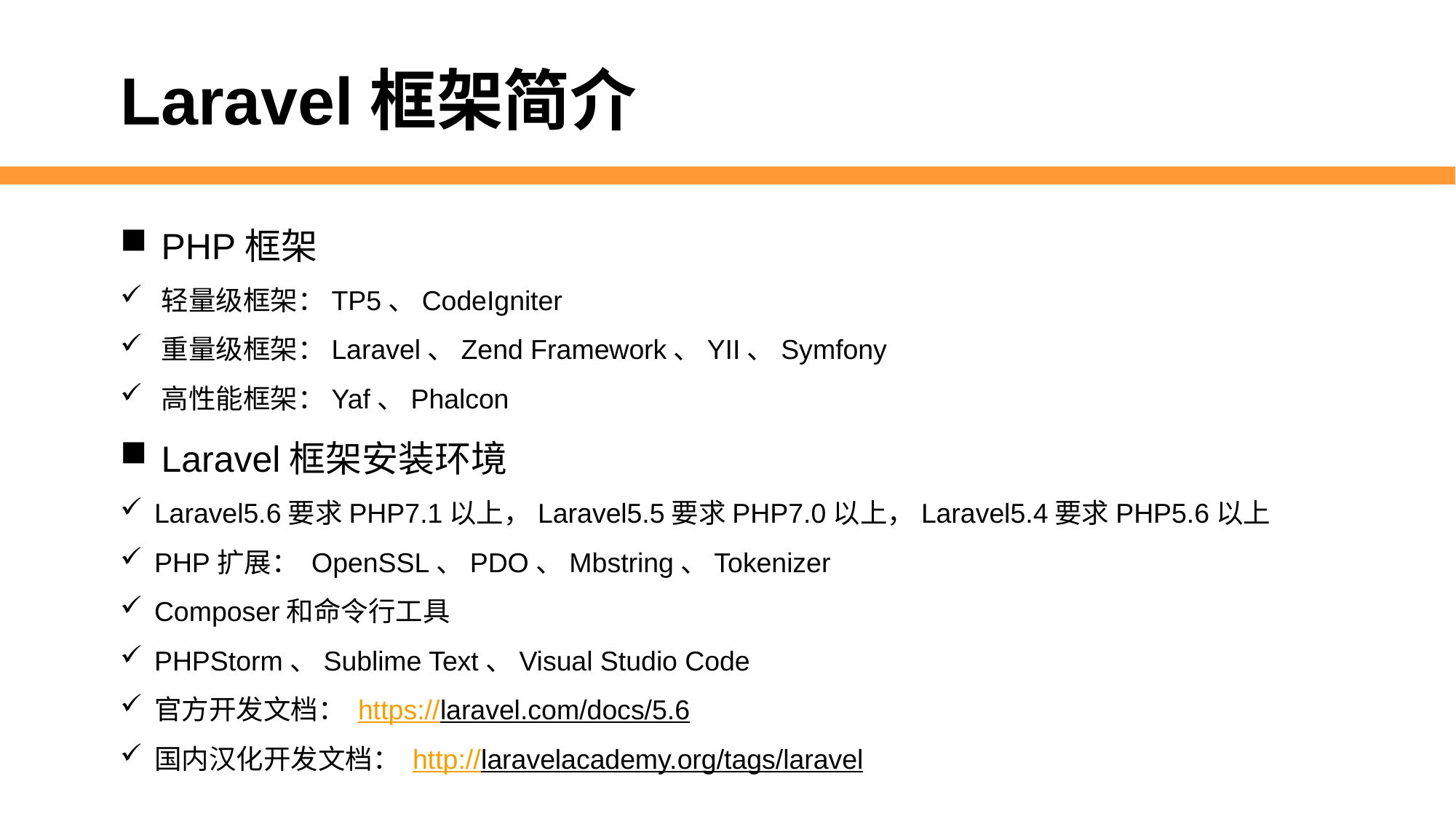

Laravel框架简介
PHP框架
轻量级框架：TP5、CodeIgniter
重量级框架：Laravel、Zend Framework、YII、Symfony
高性能框架：Yaf、Phalcon
Laravel框架安装环境
Laravel5.6要求PHP7.1以上，Laravel5.5要求PHP7.0以上，Laravel5.4要求PHP5.6以上
PHP扩展： OpenSSL、PDO、Mbstring、Tokenizer
Composer和命令行工具
PHPStorm、Sublime Text、Visual Studio Code
官方开发文档： https://laravel.com/docs/5.6
国内汉化开发文档： http://laravelacademy.org/tags/laravel